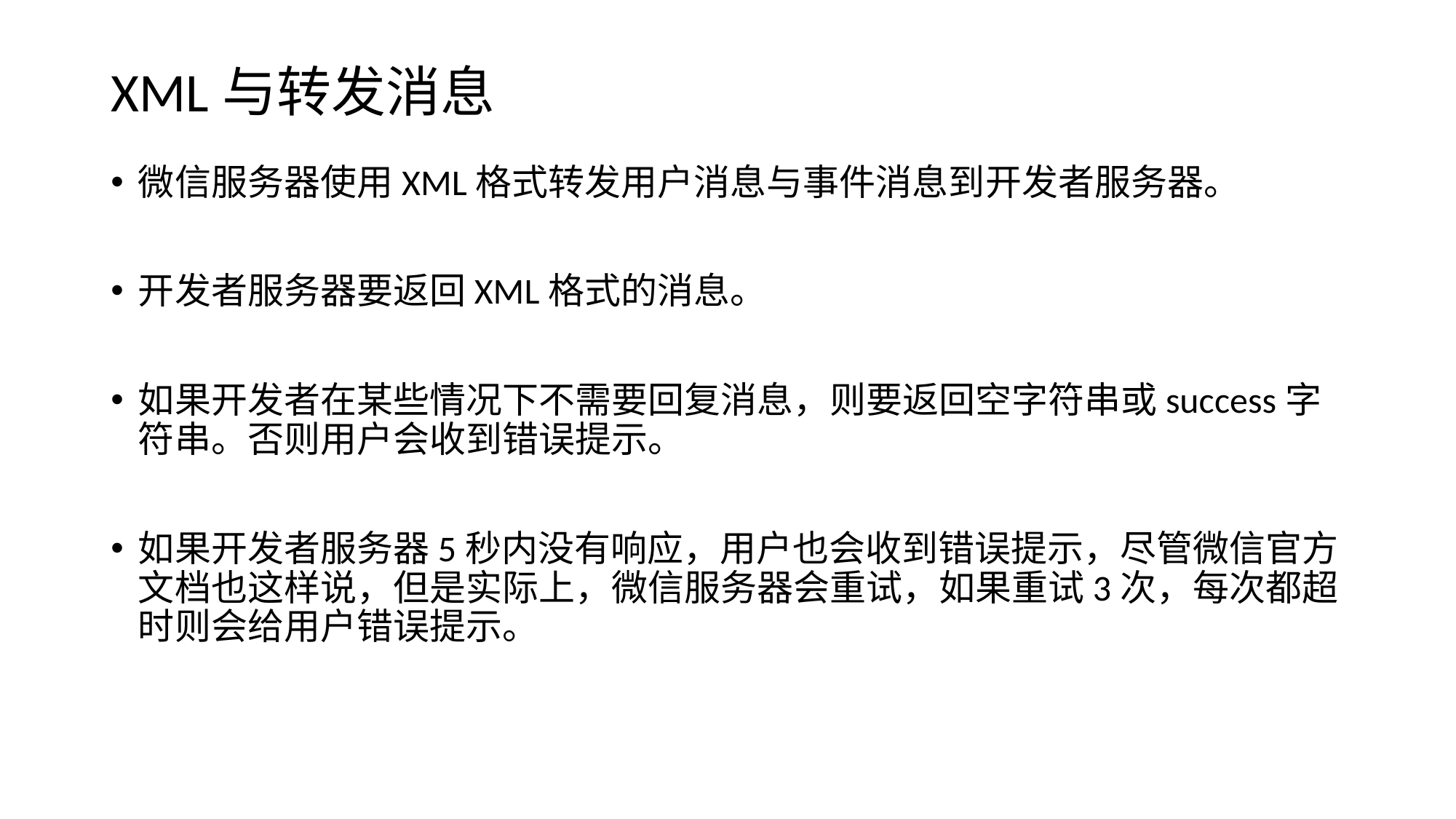

# XML与转发消息
微信服务器使用XML格式转发用户消息与事件消息到开发者服务器。

开发者服务器要返回XML格式的消息。

如果开发者在某些情况下不需要回复消息，则要返回空字符串或success字符串。否则用户会收到错误提示。

如果开发者服务器5秒内没有响应，用户也会收到错误提示，尽管微信官方文档也这样说，但是实际上，微信服务器会重试，如果重试3次，每次都超时则会给用户错误提示。